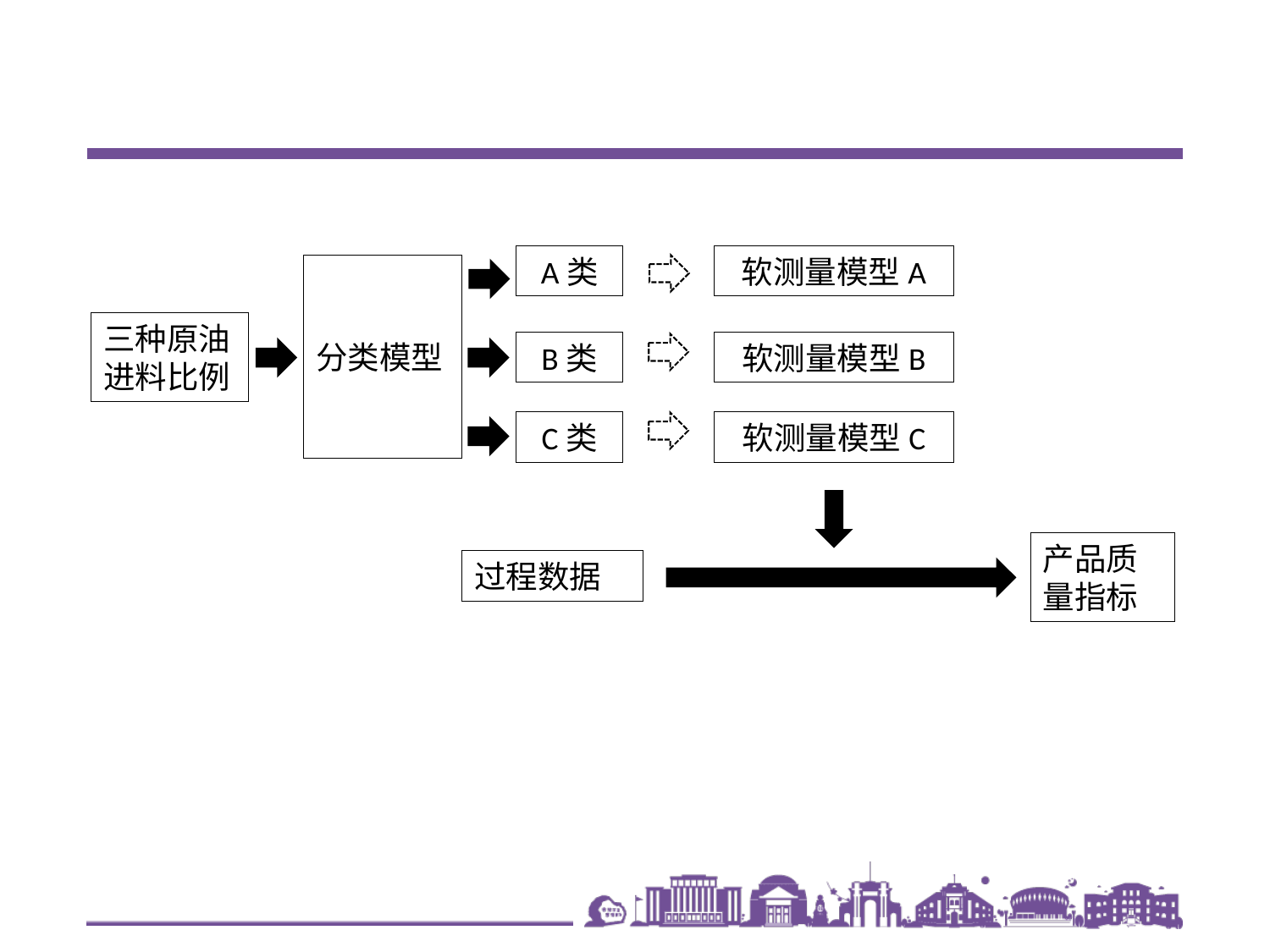

A类
软测量模型A

分类模型

三种原油进料比例
B类
软测量模型B

C类
软测量模型C

产品质量指标
过程数据